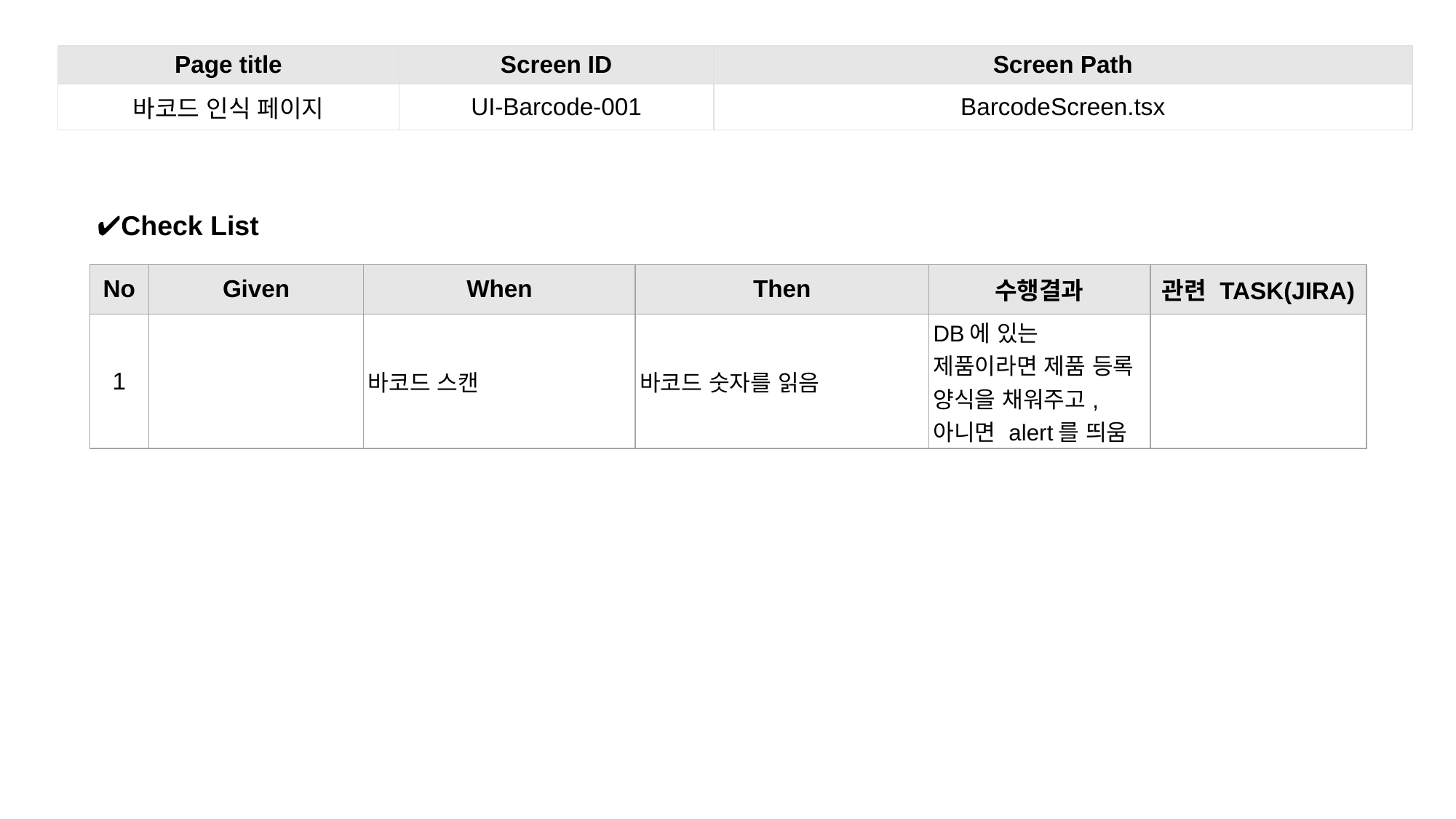

| Page title | Screen ID | Screen Path |
| --- | --- | --- |
| 바코드 인식 페이지 | UI-Barcode-001 | BarcodeScreen.tsx |
✔Check List

| No | Given | When | Then | 수행결과 | 관련 TASK(JIRA) |
| --- | --- | --- | --- | --- | --- |
| 1 |  | 바코드 스캔 | 바코드 숫자를 읽음 | DB에 있는 제품이라면 제품 등록 양식을 채워주고, 아니면 alert를 띄움 |  |